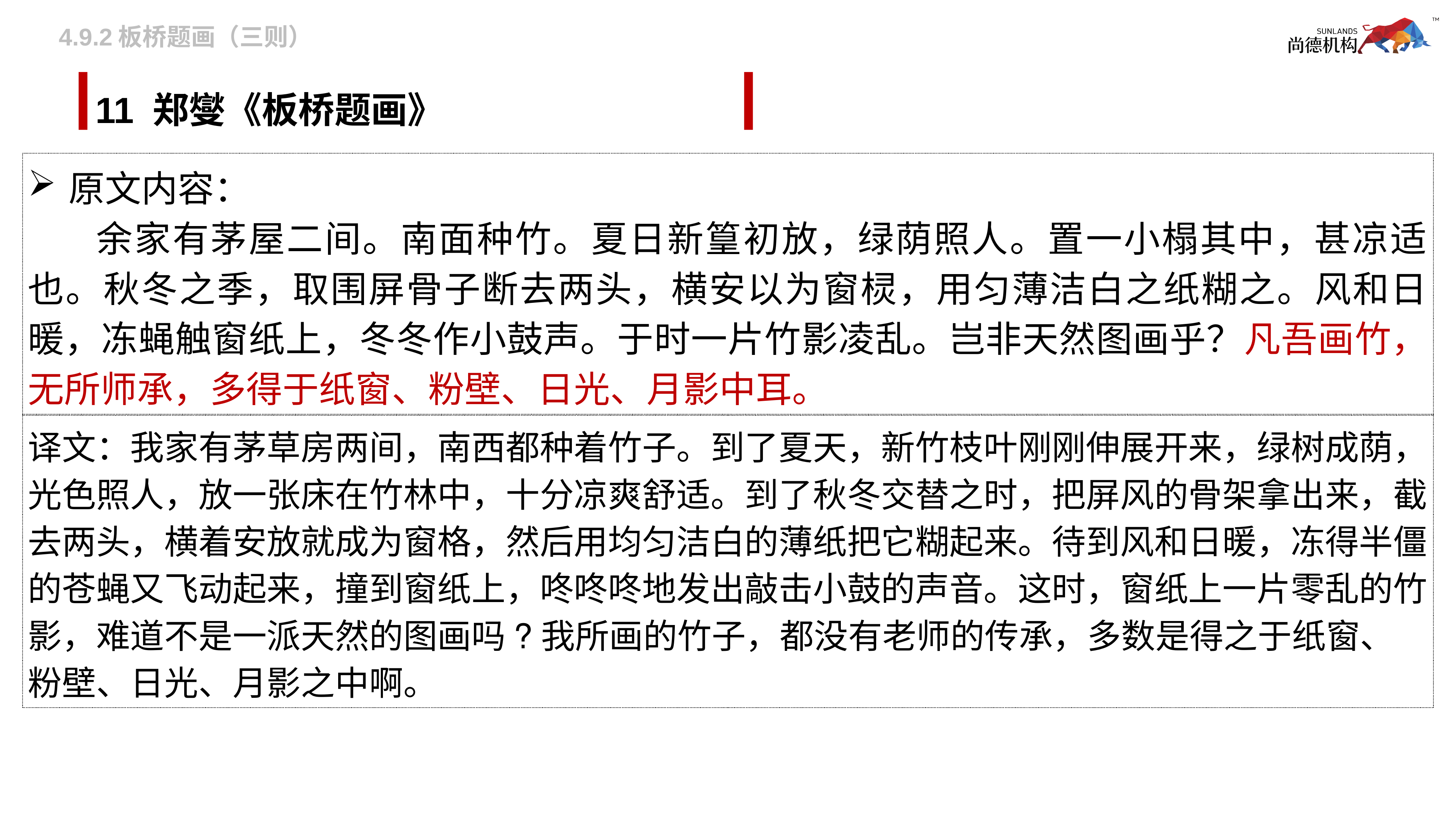

4.9.2板桥题画（三则）
# 11 郑燮《板桥题画》
原文内容：
       余家有茅屋二间。南面种竹。夏日新篁初放，绿荫照人。置一小榻其中，甚凉适也。秋冬之季，取围屏骨子断去两头，横安以为窗棂，用匀薄洁白之纸糊之。风和日暖，冻蝇触窗纸上，冬冬作小鼓声。于时一片竹影凌乱。岂非天然图画乎？凡吾画竹，无所师承，多得于纸窗、粉壁、日光、月影中耳。
译文：我家有茅草房两间，南西都种着竹子。到了夏天，新竹枝叶刚刚伸展开来，绿树成荫，光色照人，放一张床在竹林中，十分凉爽舒适。到了秋冬交替之时，把屏风的骨架拿出来，截去两头，横着安放就成为窗格，然后用均匀洁白的薄纸把它糊起来。待到风和日暖，冻得半僵的苍蝇又飞动起来，撞到窗纸上，咚咚咚地发出敲击小鼓的声音。这时，窗纸上一片零乱的竹影，难道不是一派天然的图画吗?我所画的竹子，都没有老师的传承，多数是得之于纸窗、粉壁、日光、月影之中啊。